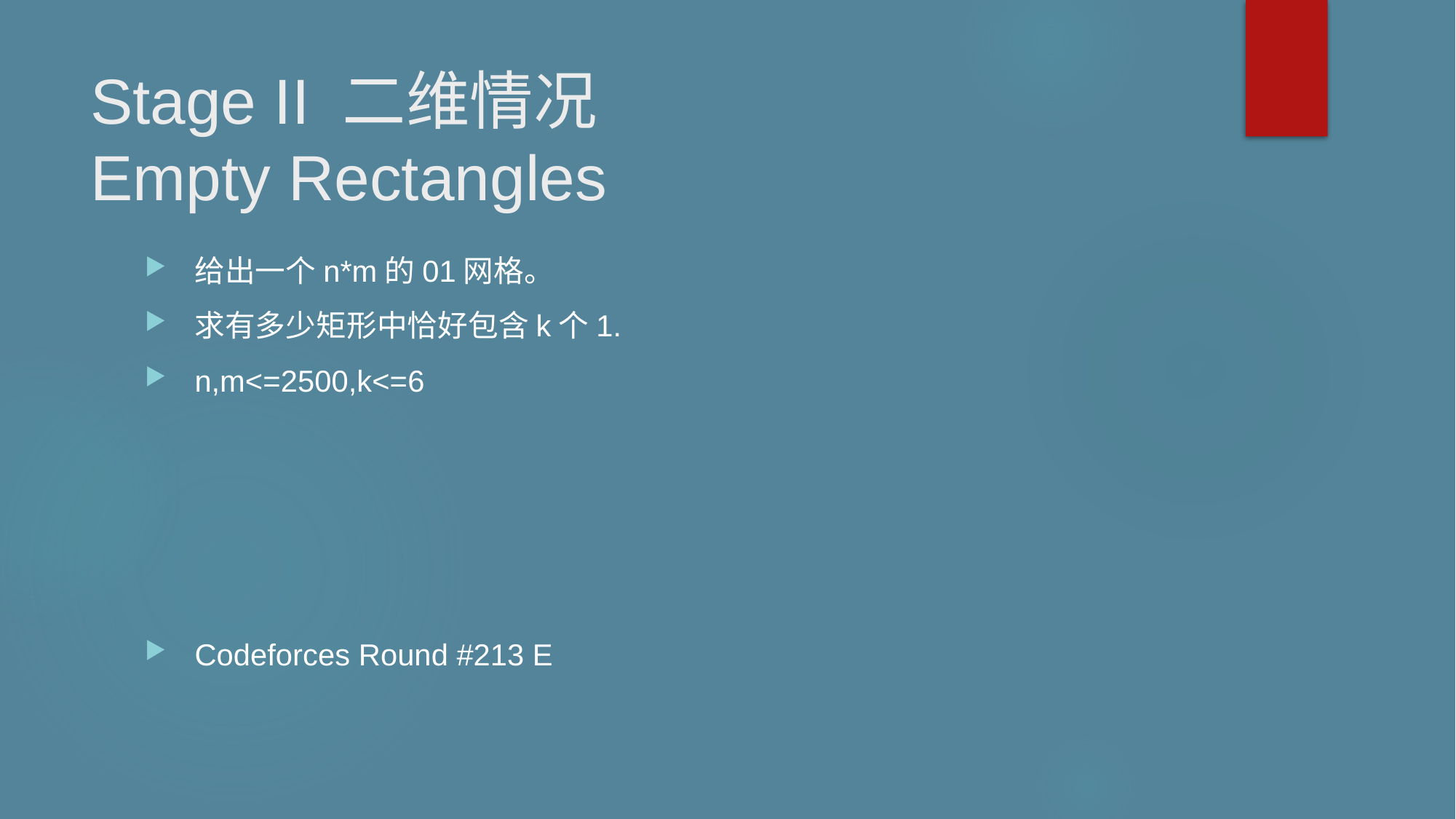

# Stage II 二维情况 Empty Rectangles
给出一个n*m的01网格。
求有多少矩形中恰好包含k个1.
n,m<=2500,k<=6

Codeforces Round #213 E